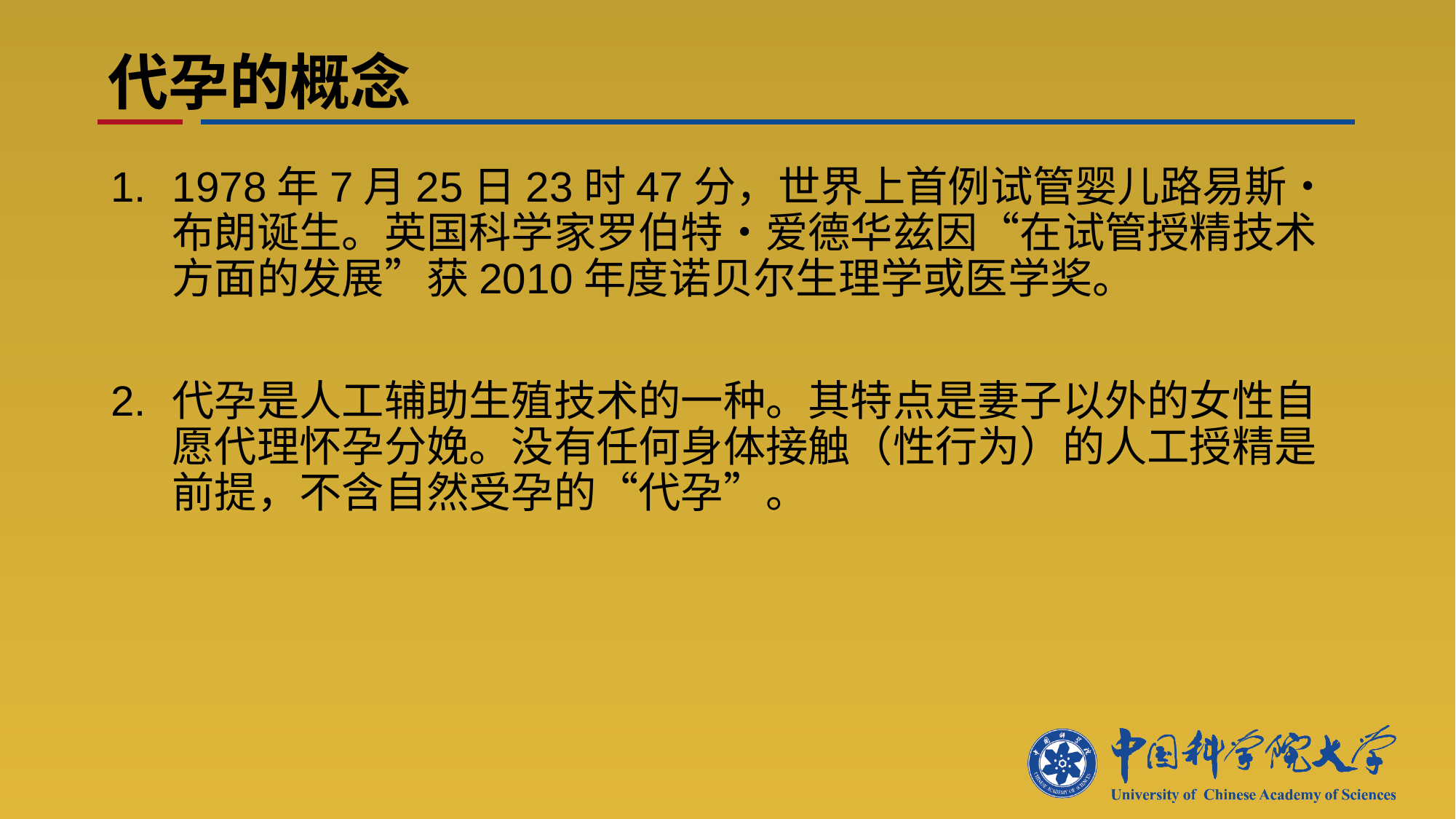

# 代孕的概念
1978年7月25日23时47分，世界上首例试管婴儿路易斯•布朗诞生。英国科学家罗伯特•爱德华兹因“在试管授精技术方面的发展”获2010年度诺贝尔生理学或医学奖。

代孕是人工辅助生殖技术的一种。其特点是妻子以外的女性自愿代理怀孕分娩。没有任何身体接触（性行为）的人工授精是前提，不含自然受孕的“代孕”。